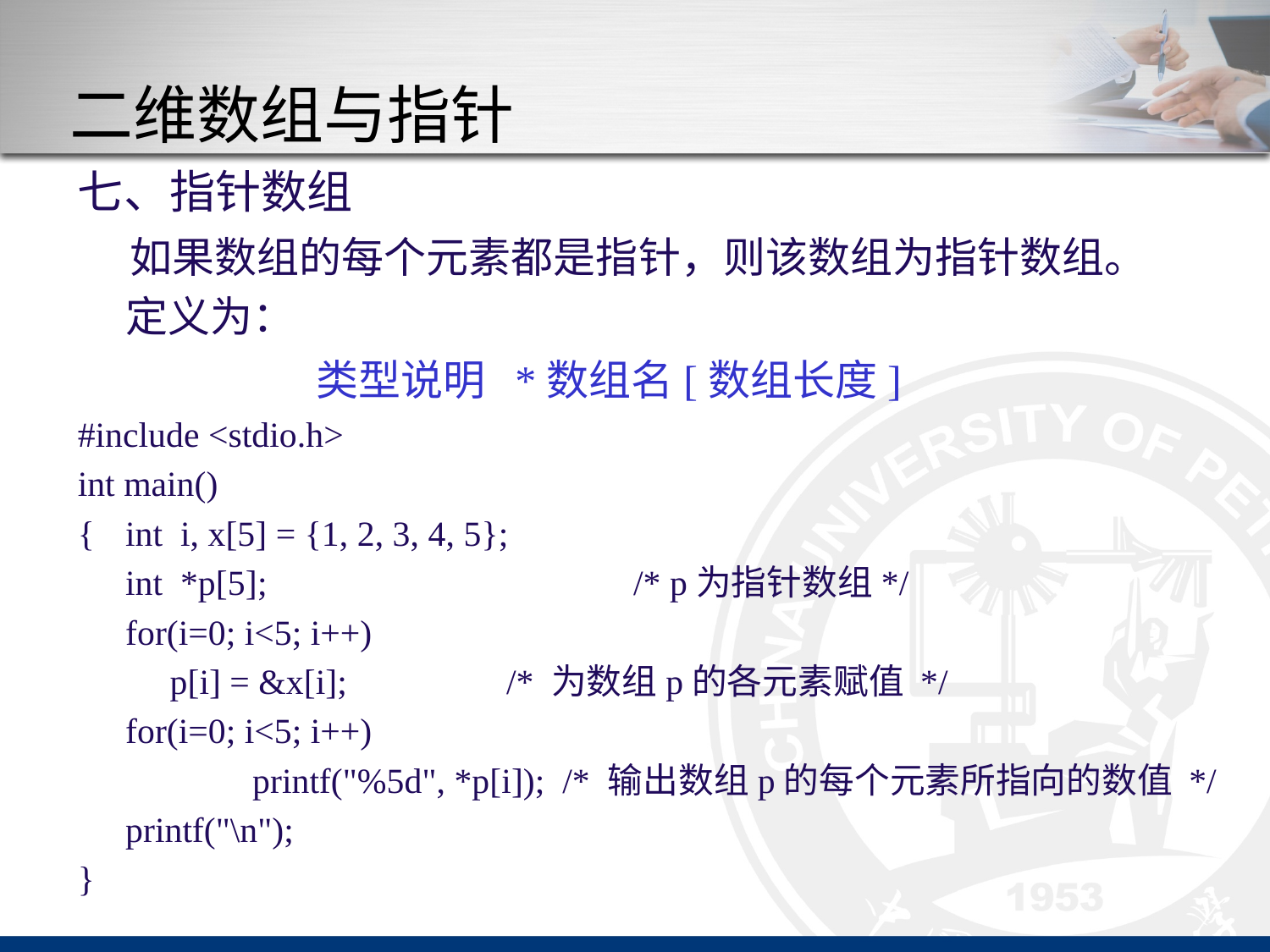

# 二维数组与指针
七、指针数组
    如果数组的每个元素都是指针，则该数组为指针数组。
    定义为：
                        类型说明  *数组名[数组长度]
#include <stdio.h>
int main()
{	int  i, x[5] = {1, 2, 3, 4, 5};
	int  *p[5];			/* p为指针数组*/
	for(i=0; i<5; i++)
	     p[i] = &x[i];		/* 为数组p的各元素赋值 */
	for(i=0; i<5; i++)
		printf("%5d", *p[i]);  /* 输出数组p的每个元素所指向的数值 */
	printf("\n");
}